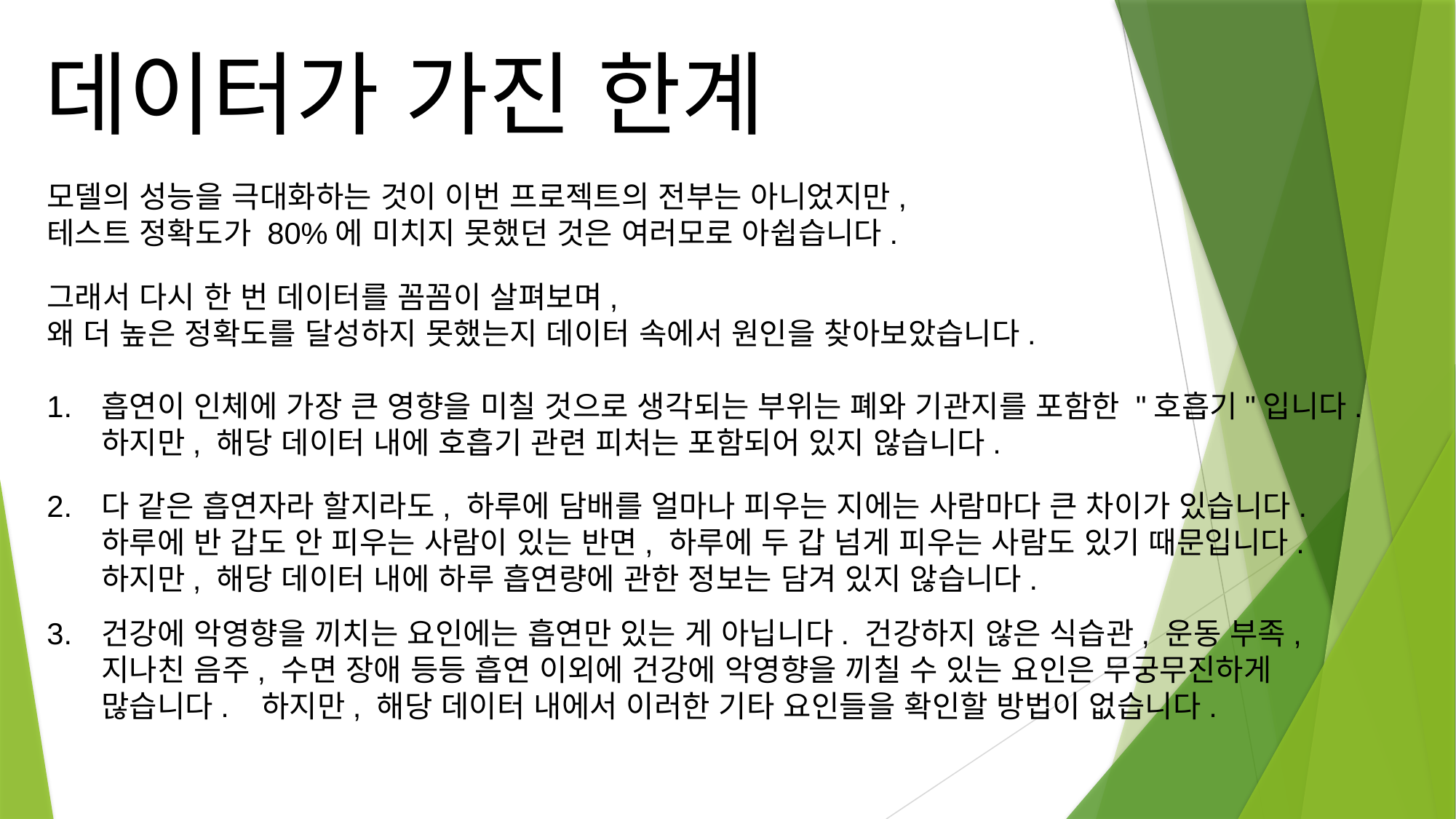

데이터가 가진 한계
모델의 성능을 극대화하는 것이 이번 프로젝트의 전부는 아니었지만,
테스트 정확도가 80%에 미치지 못했던 것은 여러모로 아쉽습니다.

그래서 다시 한 번 데이터를 꼼꼼이 살펴보며,
왜 더 높은 정확도를 달성하지 못했는지 데이터 속에서 원인을 찾아보았습니다.

흡연이 인체에 가장 큰 영향을 미칠 것으로 생각되는 부위는 폐와 기관지를 포함한 "호흡기"입니다. 하지만, 해당 데이터 내에 호흡기 관련 피처는 포함되어 있지 않습니다.

다 같은 흡연자라 할지라도, 하루에 담배를 얼마나 피우는 지에는 사람마다 큰 차이가 있습니다.      하루에 반 갑도 안 피우는 사람이 있는 반면, 하루에 두 갑 넘게 피우는 사람도 있기 때문입니다.    하지만, 해당 데이터 내에 하루 흡연량에 관한 정보는 담겨 있지 않습니다.

건강에 악영향을 끼치는 요인에는 흡연만 있는 게 아닙니다. 건강하지 않은 식습관, 운동 부족, 지나친 음주, 수면 장애 등등 흡연 이외에 건강에 악영향을 끼칠 수 있는 요인은 무궁무진하게 많습니다.   하지만, 해당 데이터 내에서 이러한 기타 요인들을 확인할 방법이 없습니다.